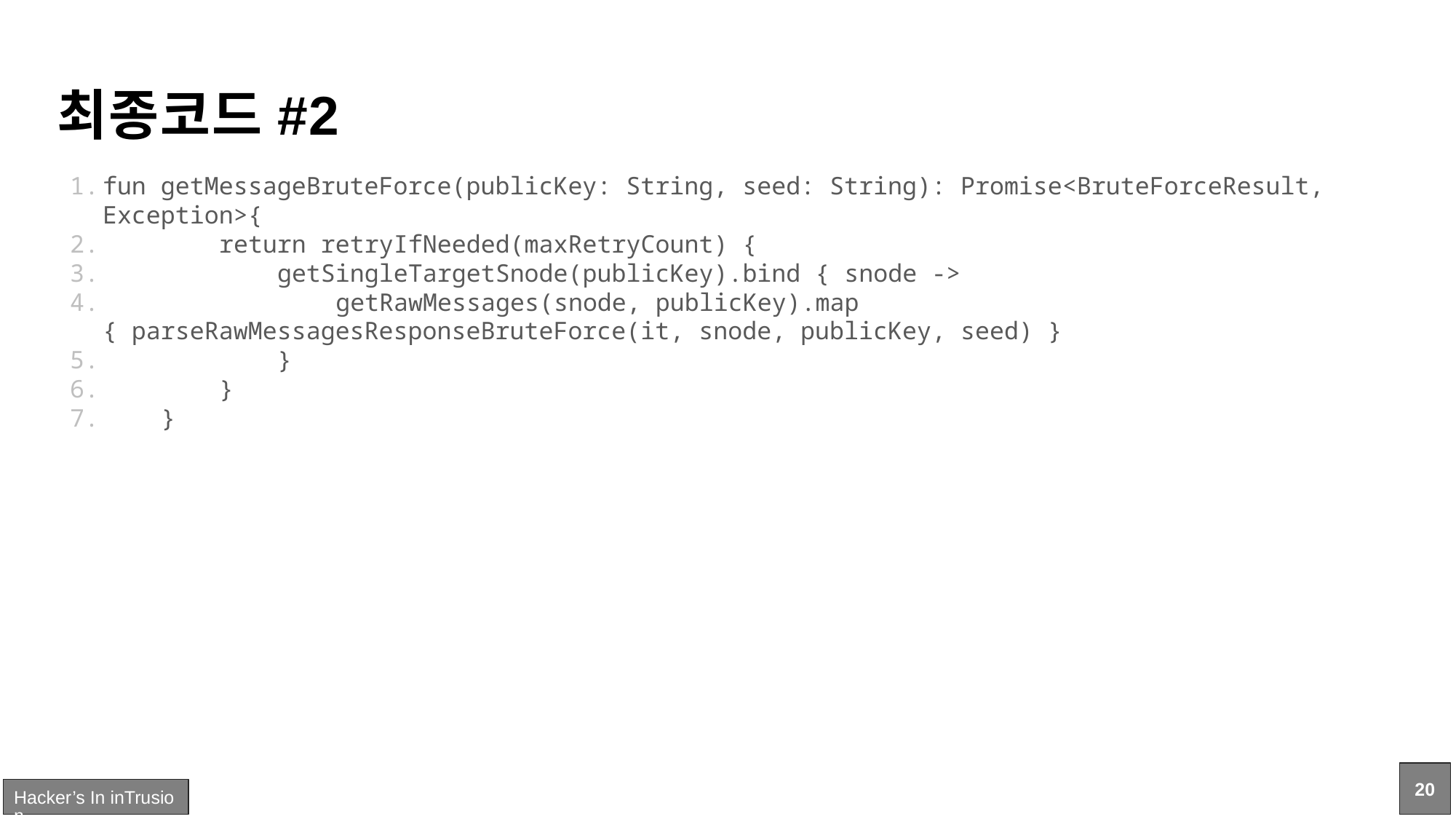

# 최종코드#2
fun getMessageBruteForce(publicKey: String, seed: String): Promise<BruteForceResult, Exception>{
        return retryIfNeeded(maxRetryCount) {
            getSingleTargetSnode(publicKey).bind { snode ->
                getRawMessages(snode, publicKey).map { parseRawMessagesResponseBruteForce(it, snode, publicKey, seed) }
            }
        }
    }
20
Hacker’s In inTrusion